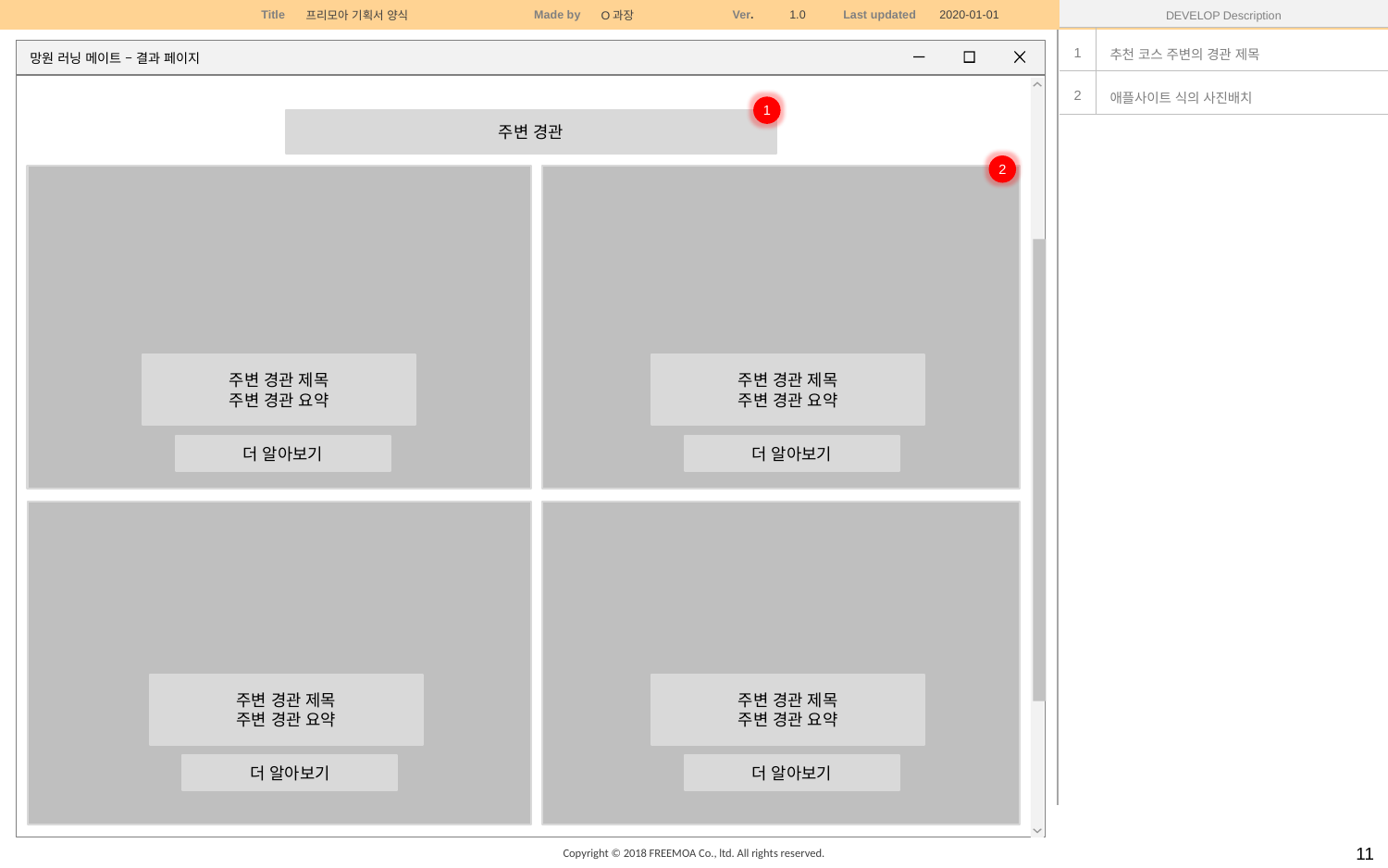

| DEVELOP Description |  |
| --- | --- |
| 1 | 추천 코스 주변의 경관 제목 |
| 2 | 애플사이트 식의 사진배치 |
망원 러닝 메이트 – 결과 페이지

1

주변 경관
2

주변 경관 제목
주변 경관 요약
주변 경관 제목
주변 경관 요약
더 알아보기
더 알아보기

주변 경관 제목
주변 경관 요약
주변 경관 제목
주변 경관 요약
더 알아보기
더 알아보기